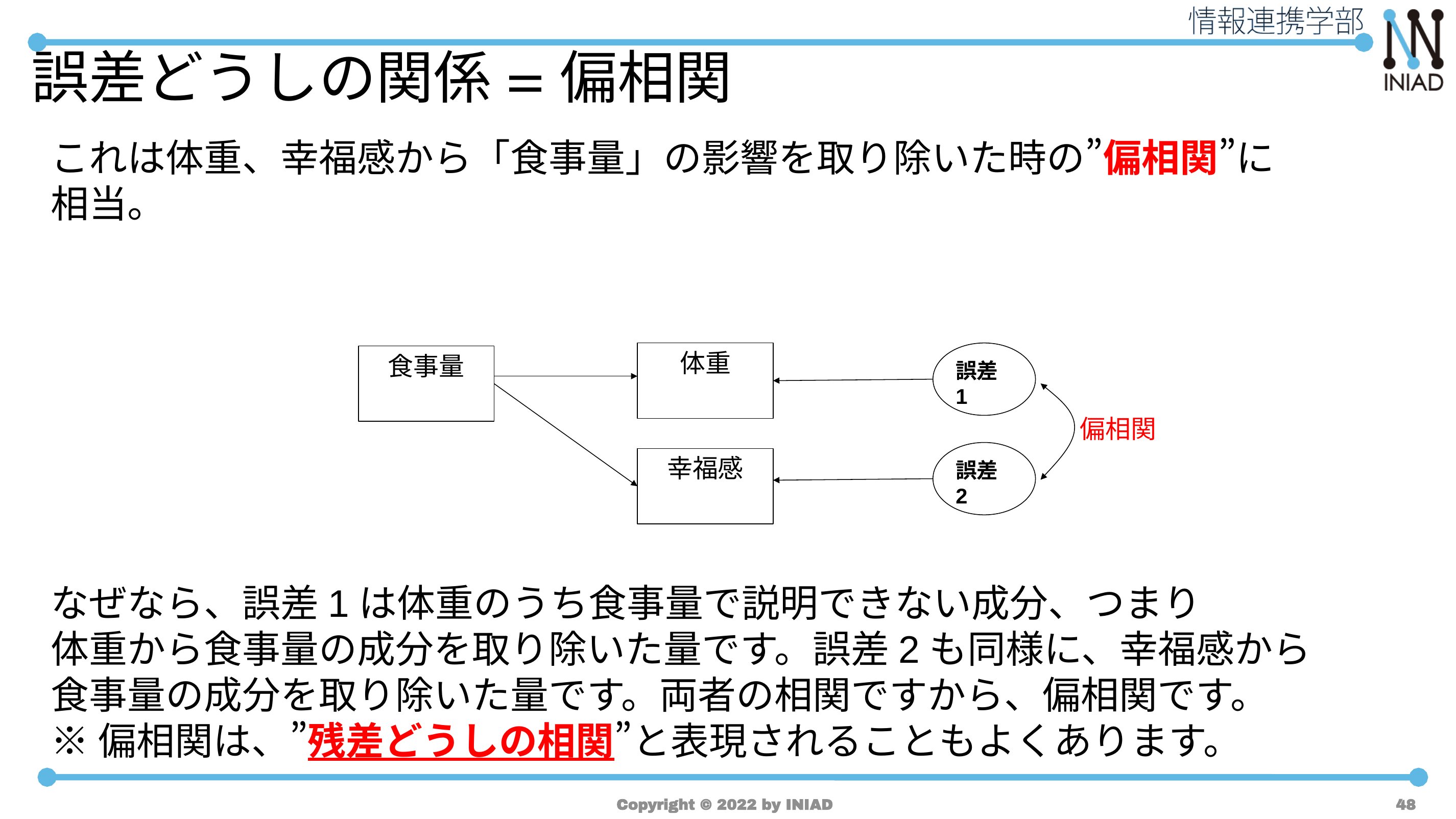

# 誤差どうしの関係=偏相関
これは体重、幸福感から「食事量」の影響を取り除いた時の”偏相関”に
相当。
体重
誤差1
食事量
偏相関

誤差2
幸福感
なぜなら、誤差1は体重のうち食事量で説明できない成分、つまり
体重から食事量の成分を取り除いた量です。誤差2も同様に、幸福感から
食事量の成分を取り除いた量です。両者の相関ですから、偏相関です。
※偏相関は、”残差どうしの相関”と表現されることもよくあります。
Copyright © 2022 by INIAD
48